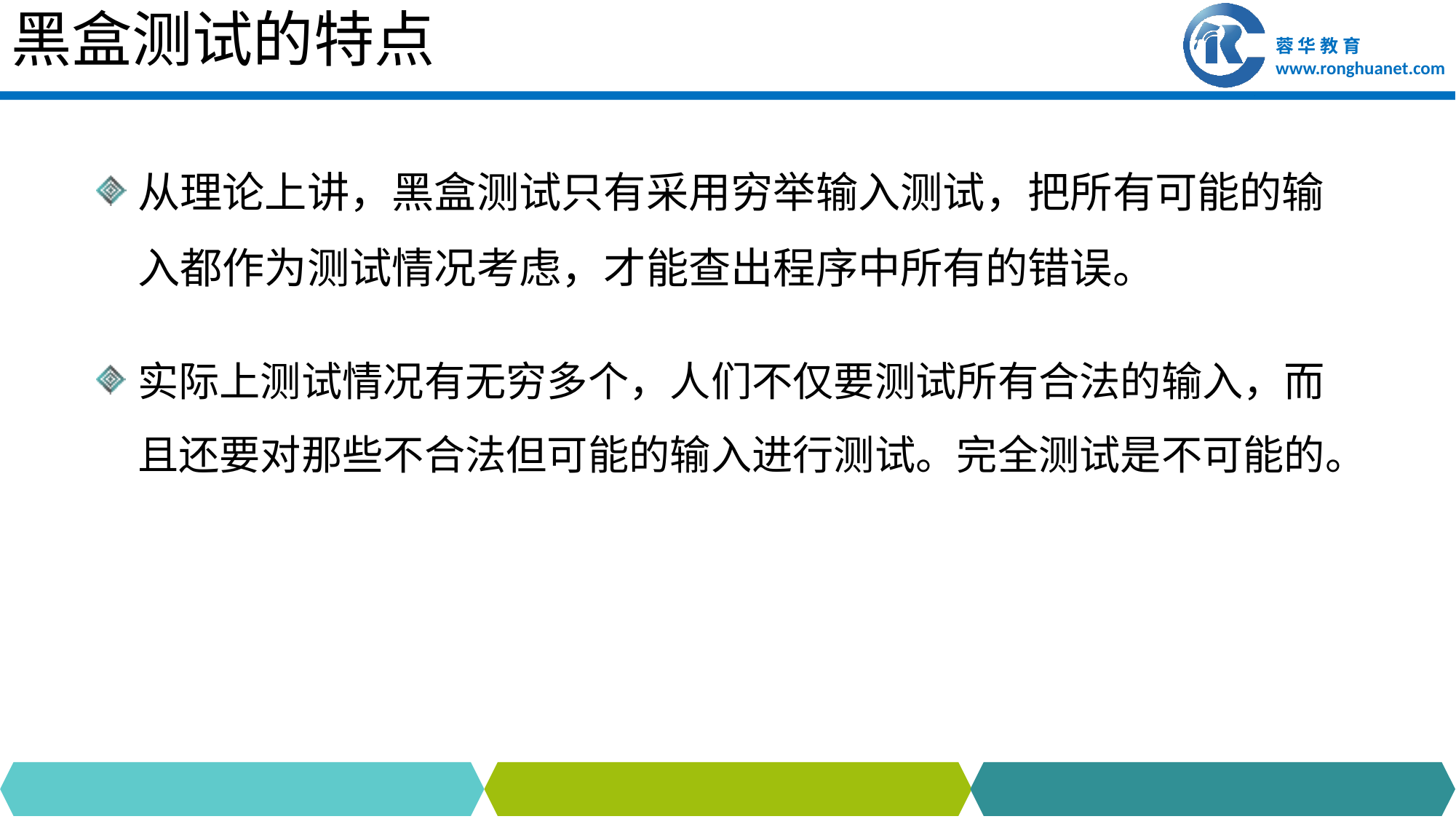

# 黑盒测试的特点
从理论上讲，黑盒测试只有采用穷举输入测试，把所有可能的输入都作为测试情况考虑，才能查出程序中所有的错误。

实际上测试情况有无穷多个，人们不仅要测试所有合法的输入，而且还要对那些不合法但可能的输入进行测试。完全测试是不可能的。